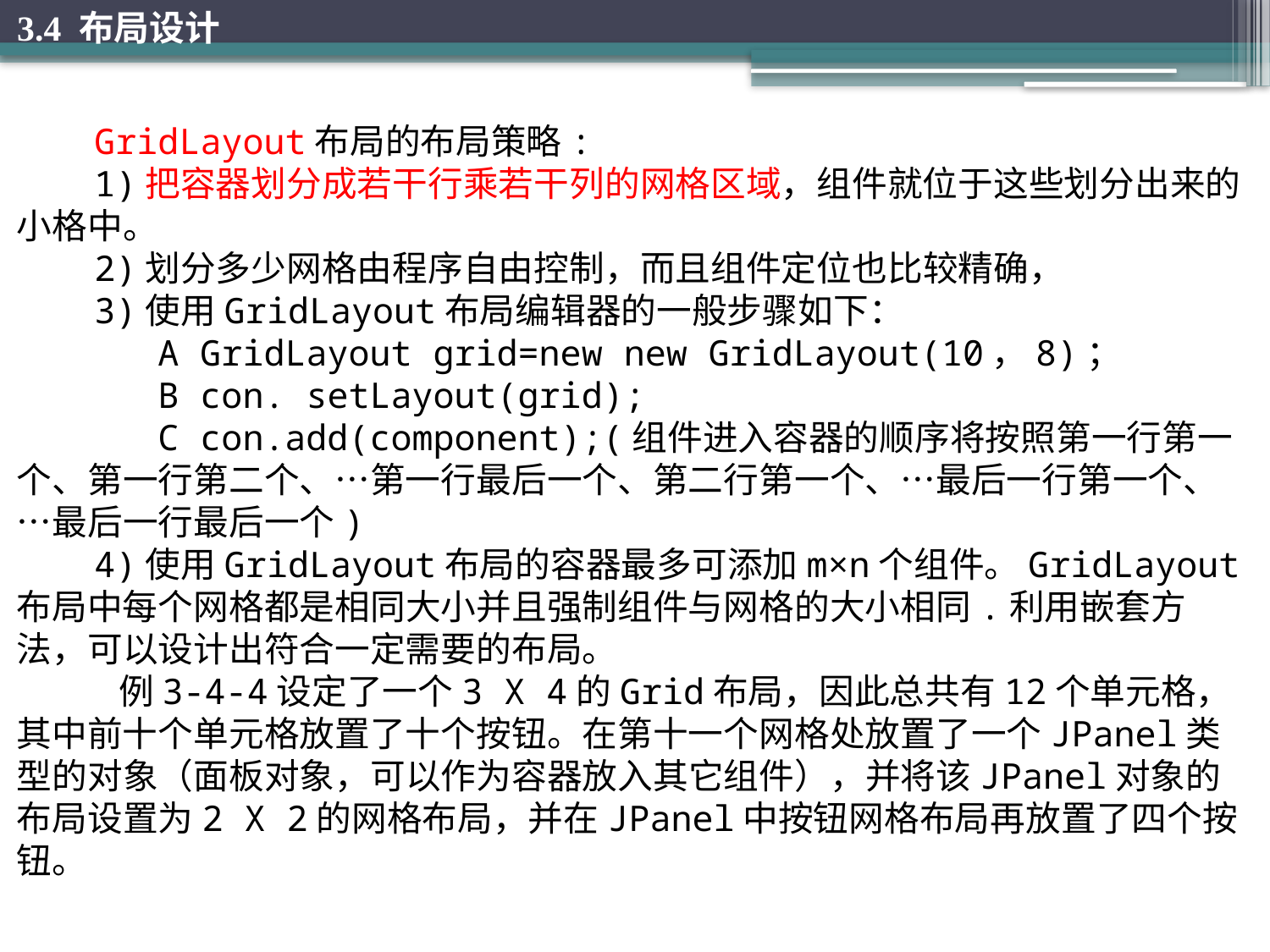

3.4 布局设计
GridLayout布局的布局策略:
1)把容器划分成若干行乘若干列的网格区域，组件就位于这些划分出来的小格中。
2)划分多少网格由程序自由控制，而且组件定位也比较精确，
3)使用GridLayout布局编辑器的一般步骤如下：
   A GridLayout grid=new new GridLayout(10，8)；
   B con. setLayout(grid);
   C con.add(component);(组件进入容器的顺序将按照第一行第一个、第一行第二个、…第一行最后一个、第二行第一个、…最后一行第一个、…最后一行最后一个)
4)使用GridLayout布局的容器最多可添加m×n个组件。GridLayout布局中每个网格都是相同大小并且强制组件与网格的大小相同.利用嵌套方法，可以设计出符合一定需要的布局。
  例3-4-4设定了一个3 X 4的Grid布局，因此总共有12个单元格，其中前十个单元格放置了十个按钮。在第十一个网格处放置了一个JPanel类型的对象（面板对象，可以作为容器放入其它组件），并将该JPanel对象的布局设置为2 X 2的网格布局，并在JPanel中按钮网格布局再放置了四个按钮。